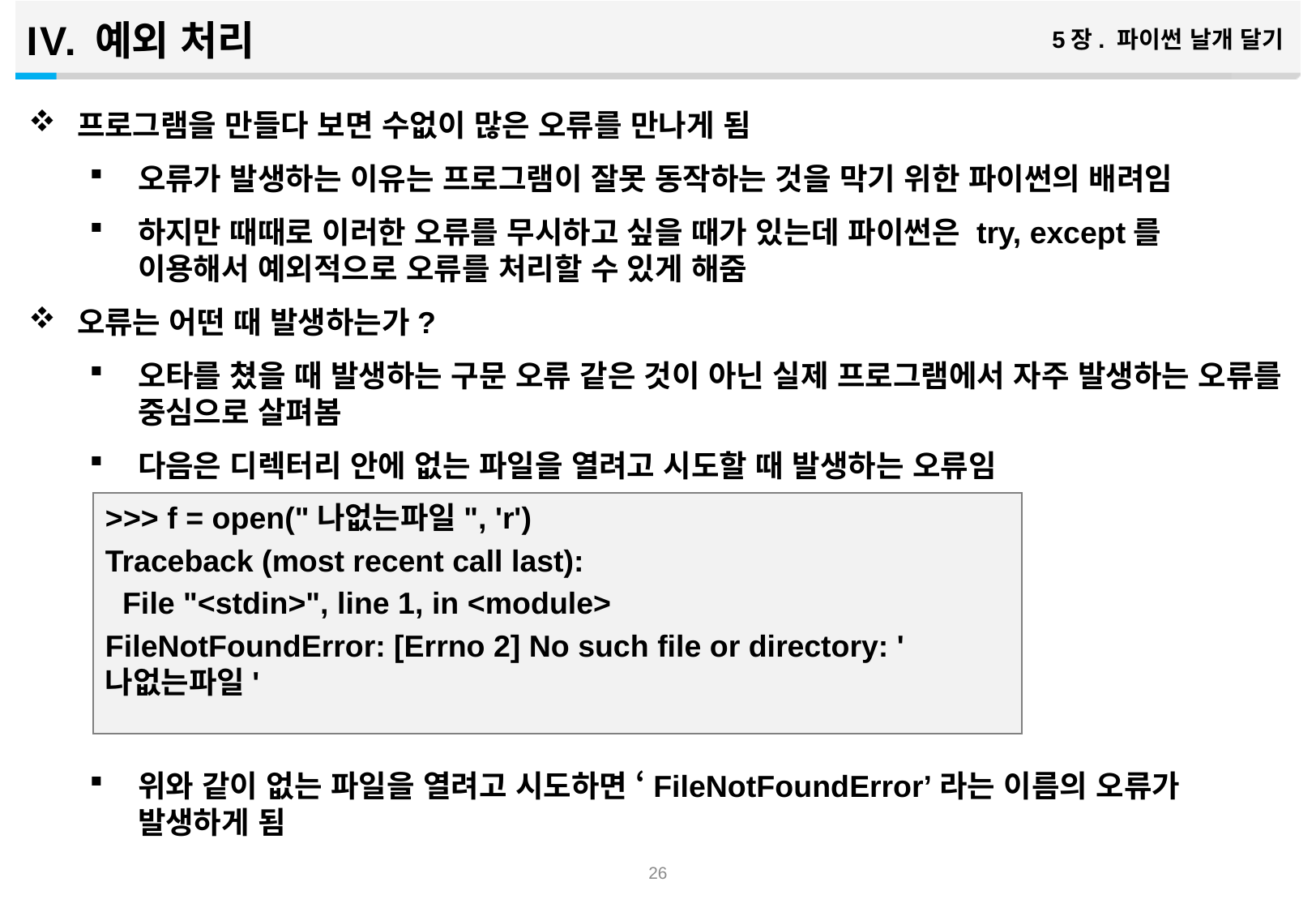

예외 처리
5장. 파이썬 날개 달기
프로그램을 만들다 보면 수없이 많은 오류를 만나게 됨
오류가 발생하는 이유는 프로그램이 잘못 동작하는 것을 막기 위한 파이썬의 배려임
하지만 때때로 이러한 오류를 무시하고 싶을 때가 있는데 파이썬은 try, except를  이용해서 예외적으로 오류를 처리할 수 있게 해줌
오류는 어떤 때 발생하는가?
오타를 쳤을 때 발생하는 구문 오류 같은 것이 아닌 실제 프로그램에서 자주 발생하는 오류를 중심으로 살펴봄
다음은 디렉터리 안에 없는 파일을 열려고 시도할 때 발생하는 오류임

위와 같이 없는 파일을 열려고 시도하면 ‘FileNotFoundError’라는 이름의 오류가  발생하게 됨
>>> f = open("나없는파일", 'r')
Traceback (most recent call last):
  File "<stdin>", line 1, in <module>
FileNotFoundError: [Errno 2] No such file or directory: '나없는파일'
26